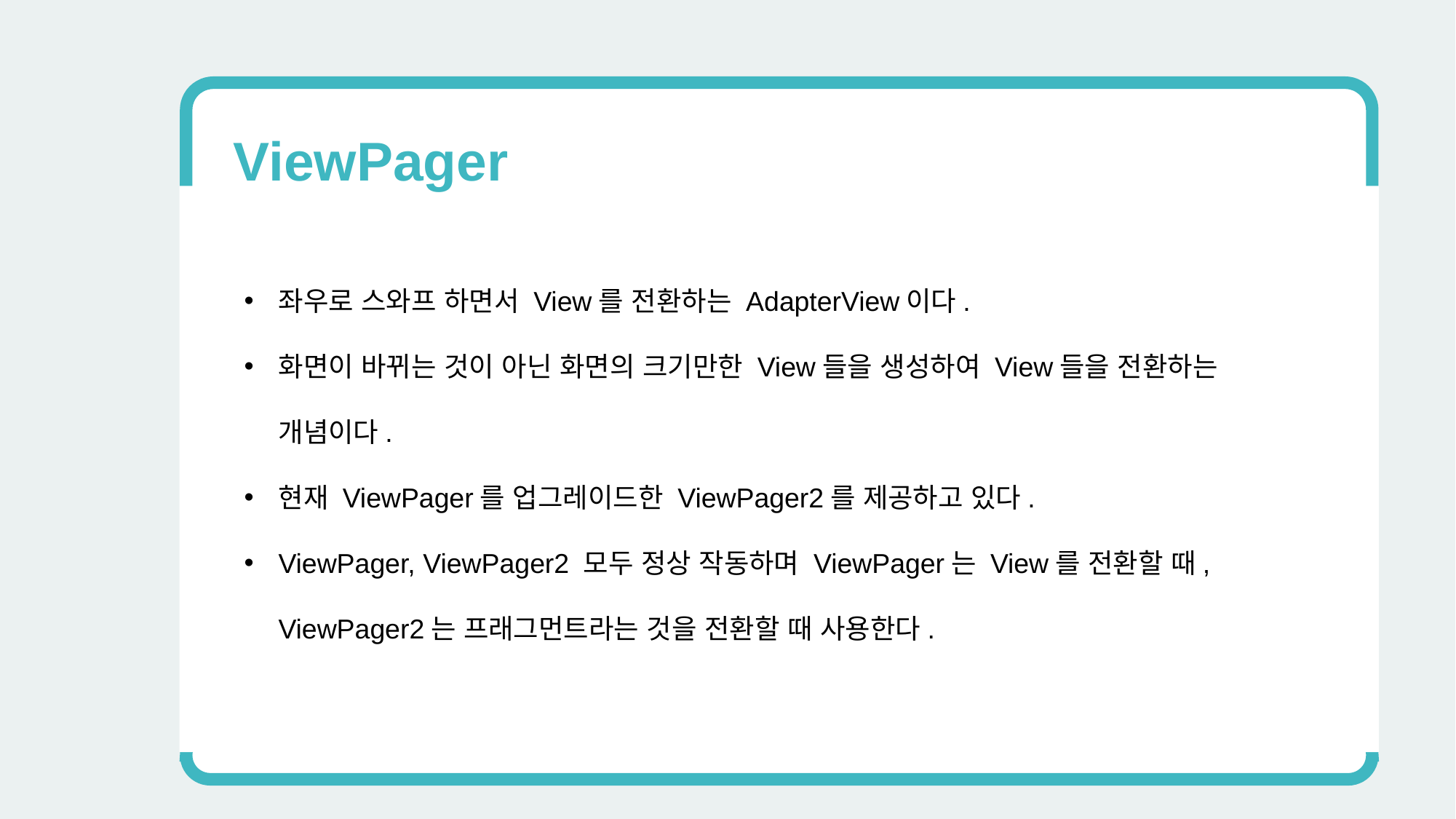

ViewPager

좌우로 스와프 하면서 View를 전환하는 AdapterView이다.
화면이 바뀌는 것이 아닌 화면의 크기만한 View들을 생성하여 View들을 전환하는 개념이다.
현재 ViewPager를 업그레이드한 ViewPager2를 제공하고 있다.
ViewPager, ViewPager2 모두 정상 작동하며 ViewPager는 View를 전환할 때, ViewPager2는 프래그먼트라는 것을 전환할 때 사용한다.